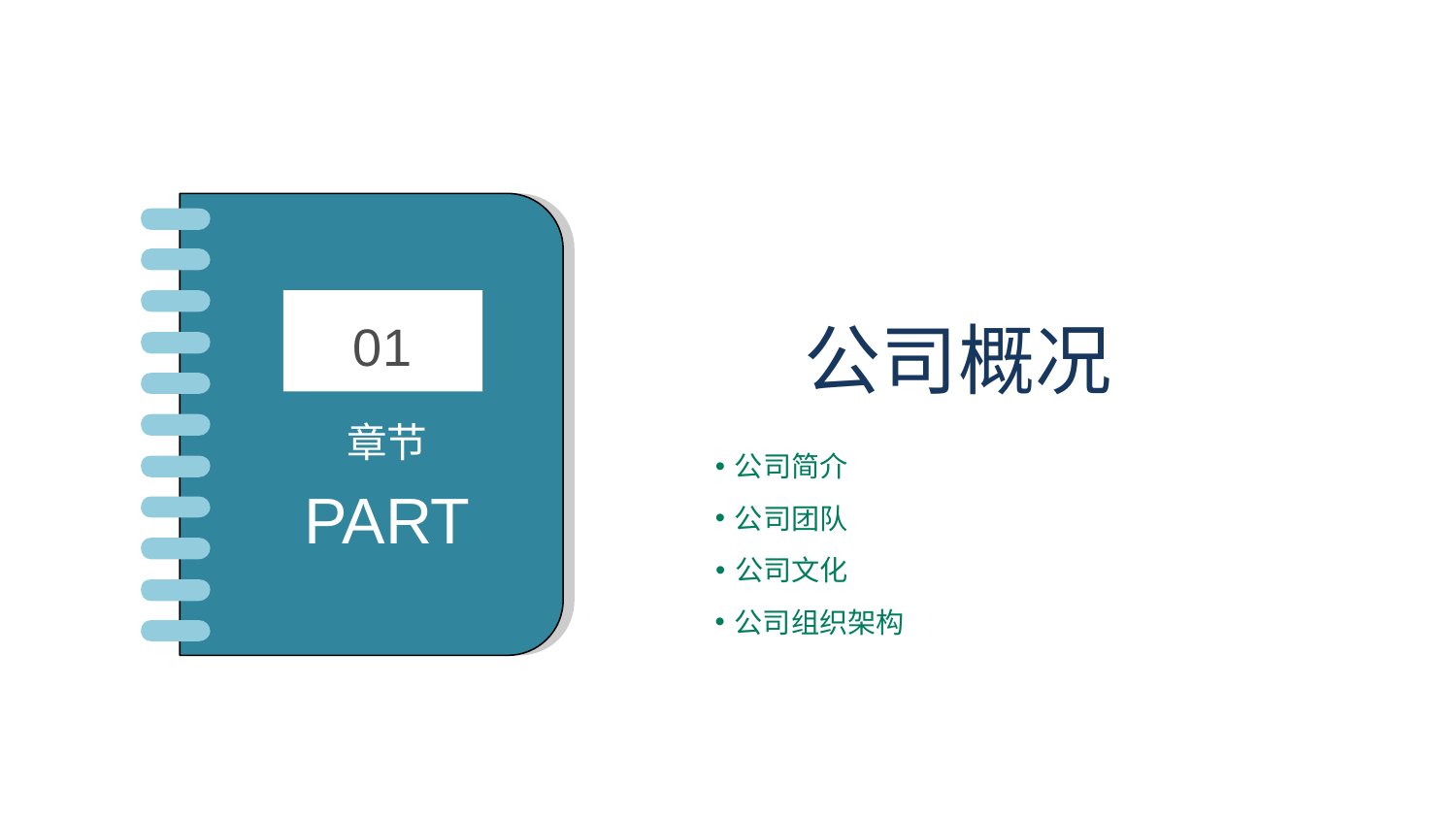

01
章节
PART
公司概况
公司简介
公司团队
公司文化
公司组织架构